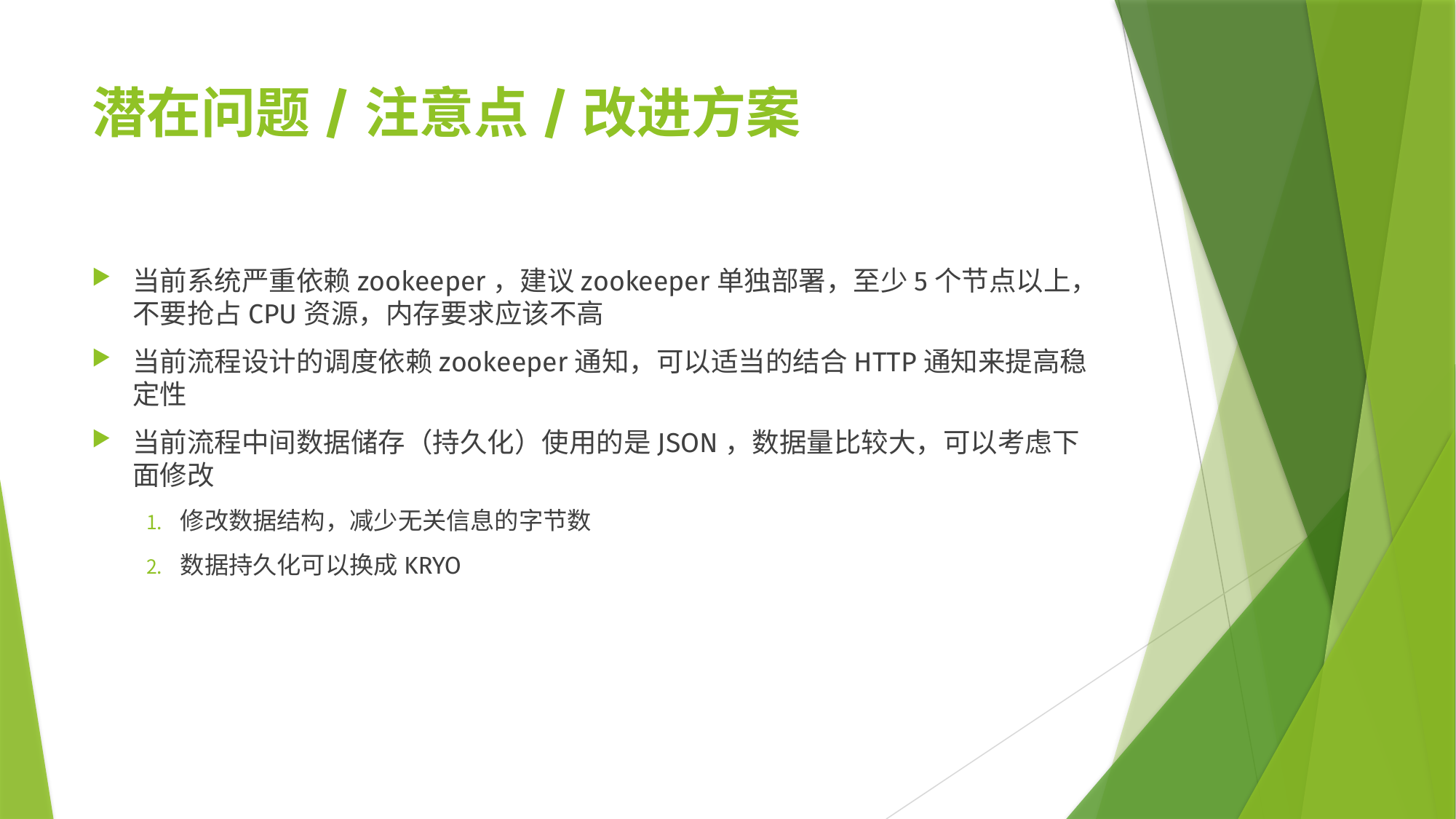

# 潜在问题/注意点/改进方案
当前系统严重依赖zookeeper，建议zookeeper单独部署，至少5个节点以上，不要抢占CPU资源，内存要求应该不高
当前流程设计的调度依赖zookeeper通知，可以适当的结合HTTP通知来提高稳定性
当前流程中间数据储存（持久化）使用的是JSON，数据量比较大，可以考虑下面修改
修改数据结构，减少无关信息的字节数
数据持久化可以换成KRYO